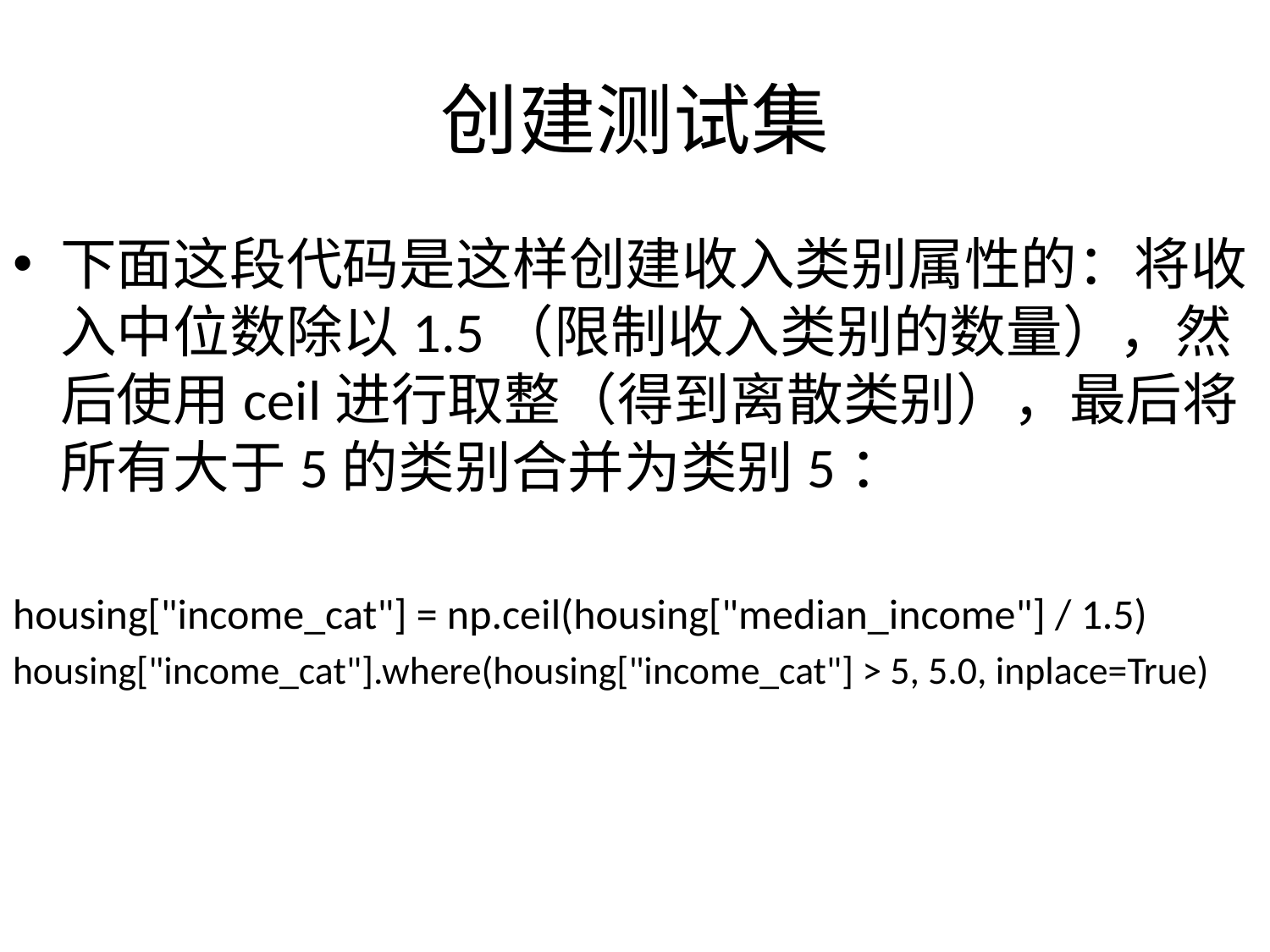

# 创建测试集
下面这段代码是这样创建收入类别属性的：将收入中位数除以1.5（限制收入类别的数量），然后使用ceil进行取整（得到离散类别），最后将所有大于5的类别合并为类别5：

housing["income_cat"] = np.ceil(housing["median_income"] / 1.5)
housing["income_cat"].where(housing["income_cat"] > 5, 5.0, inplace=True)